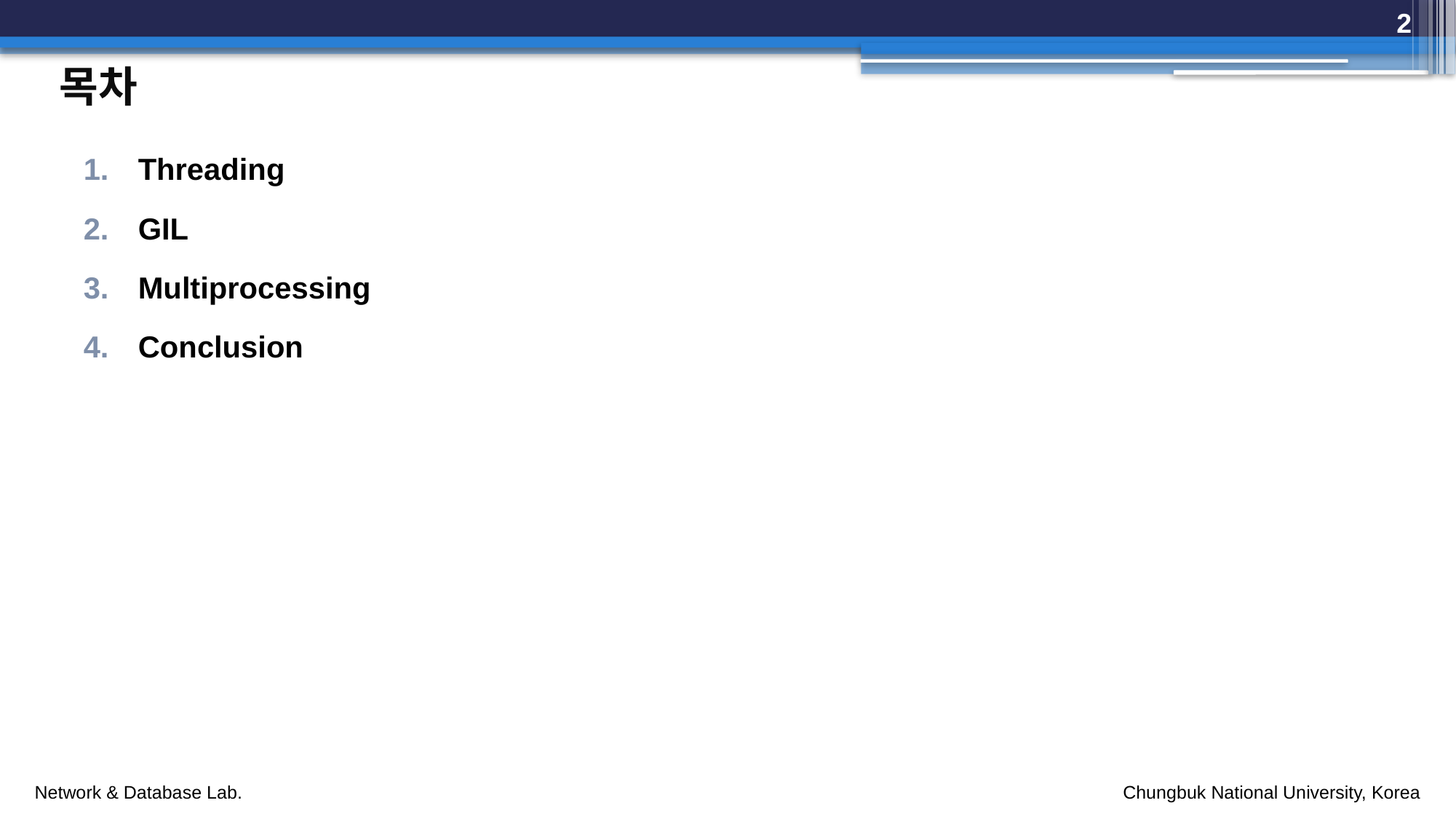

2
# 목차
Threading
GIL
Multiprocessing
Conclusion